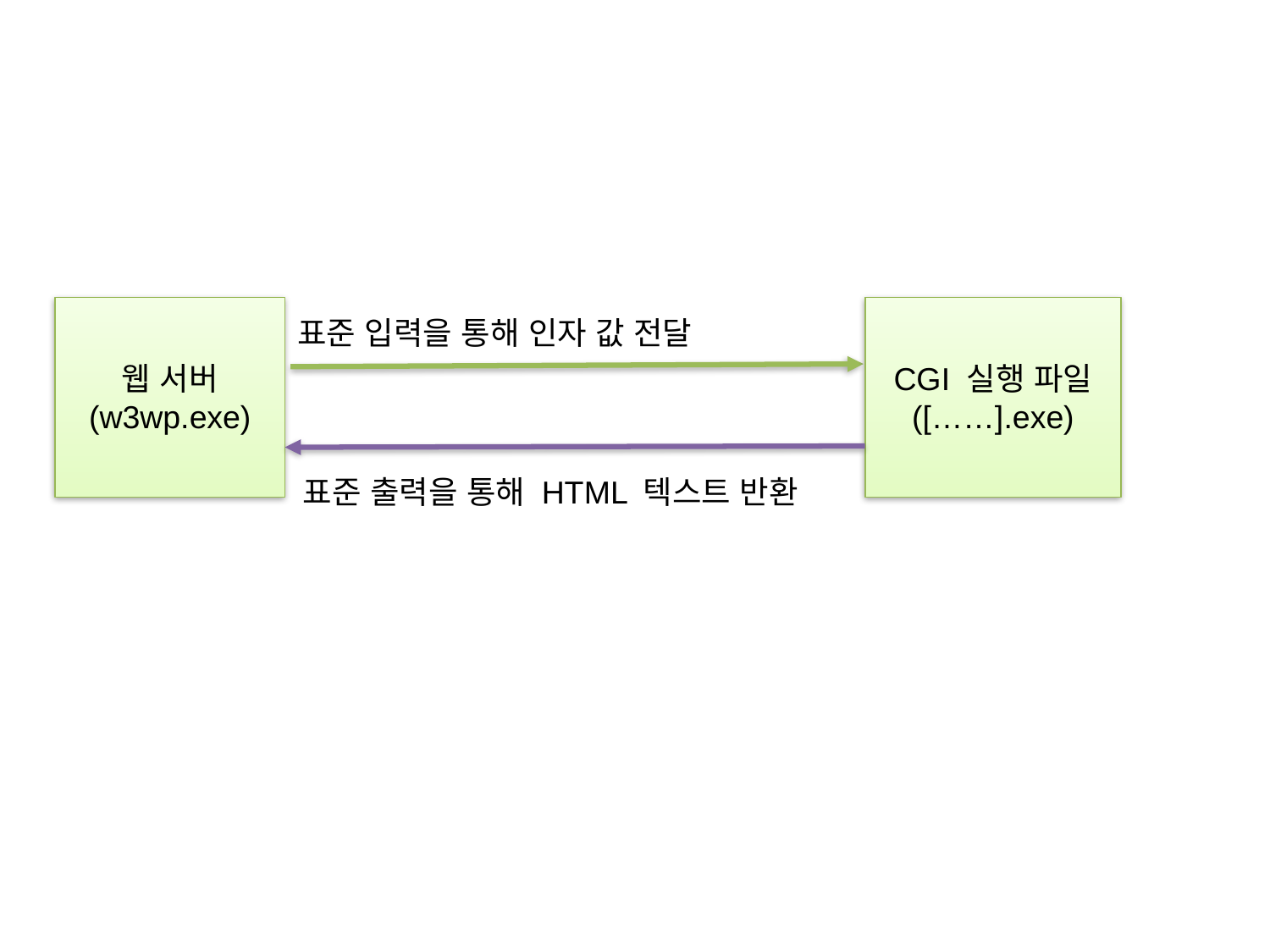

웹 서버
(w3wp.exe)
CGI 실행 파일
([……].exe)
표준 입력을 통해 인자 값 전달
표준 출력을 통해 HTML 텍스트 반환